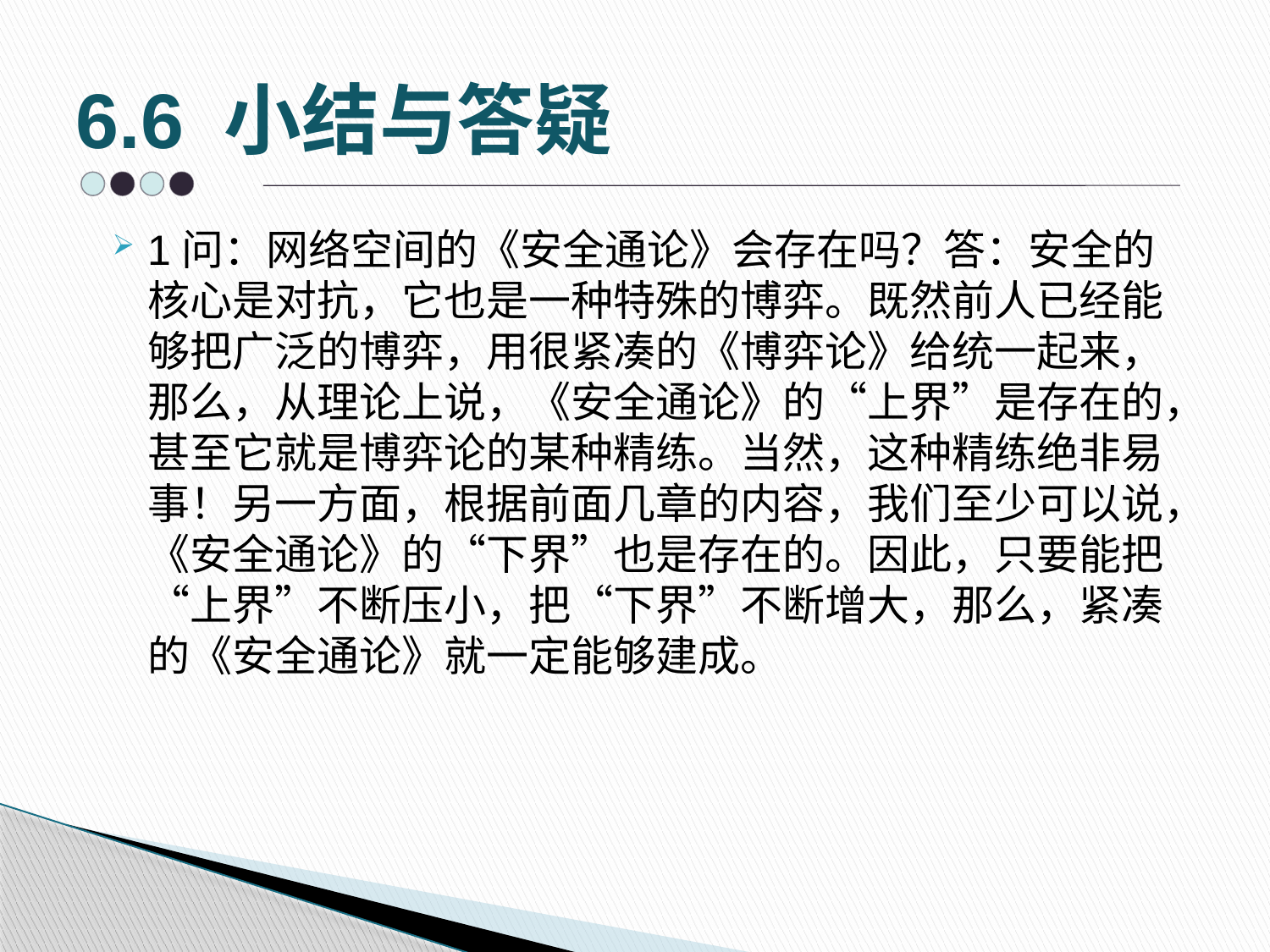

# 6.6 小结与答疑

1问：网络空间的《安全通论》会存在吗？答：安全的核心是对抗，它也是一种特殊的博弈。既然前人已经能够把广泛的博弈，用很紧凑的《博弈论》给统一起来，那么，从理论上说，《安全通论》的“上界”是存在的，甚至它就是博弈论的某种精练。当然，这种精练绝非易事！另一方面，根据前面几章的内容，我们至少可以说，《安全通论》的“下界”也是存在的。因此，只要能把“上界”不断压小，把“下界”不断增大，那么，紧凑的《安全通论》就一定能够建成。